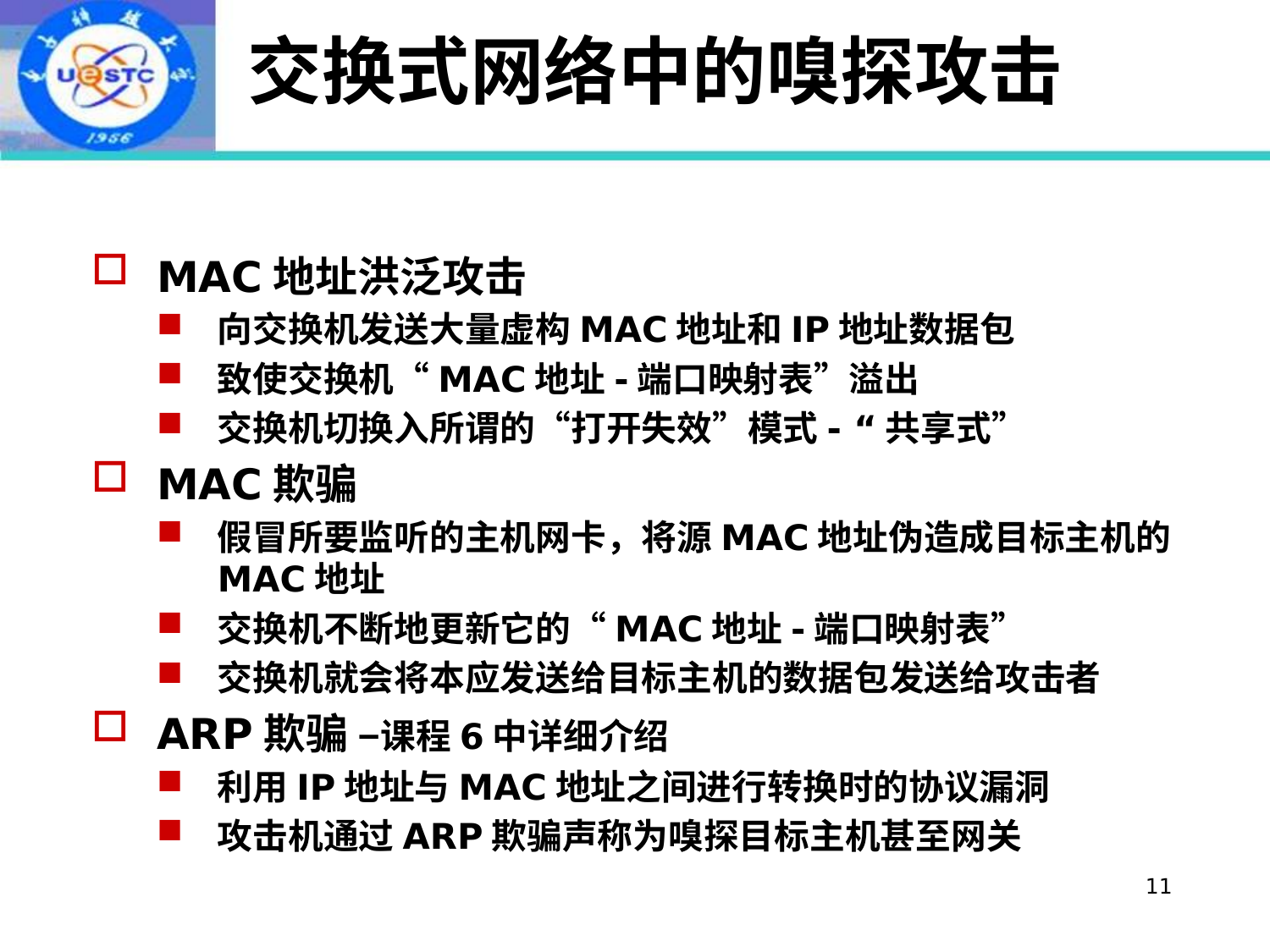

# 交换式网络中的嗅探攻击
MAC地址洪泛攻击
向交换机发送大量虚构MAC地址和IP地址数据包
致使交换机“MAC地址-端口映射表”溢出
交换机切换入所谓的“打开失效”模式- “共享式”
MAC欺骗
假冒所要监听的主机网卡，将源MAC地址伪造成目标主机的MAC地址
交换机不断地更新它的“MAC地址-端口映射表”
交换机就会将本应发送给目标主机的数据包发送给攻击者
ARP欺骗 –课程6中详细介绍
利用IP地址与MAC地址之间进行转换时的协议漏洞
攻击机通过ARP欺骗声称为嗅探目标主机甚至网关
11